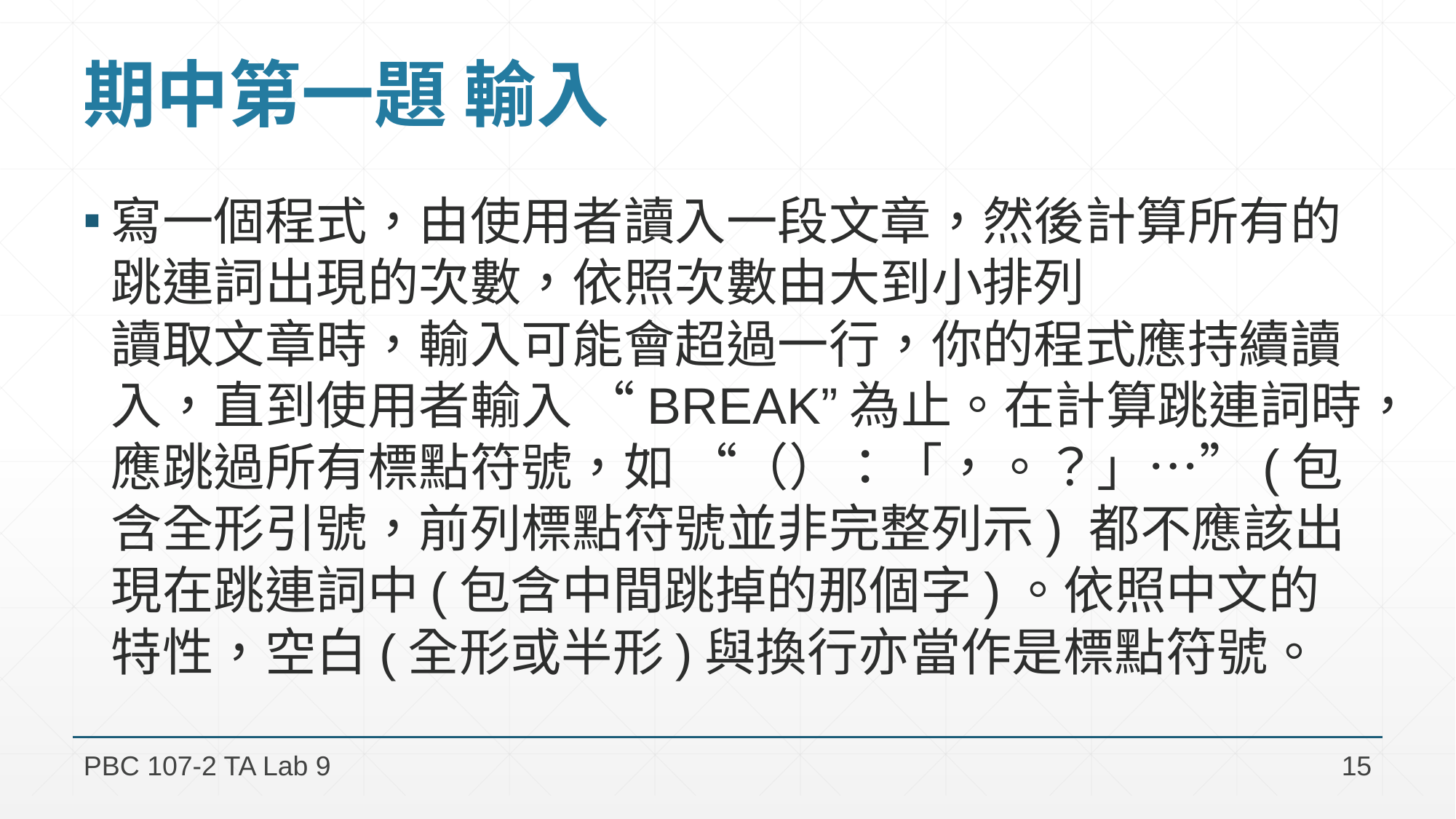

# 期中第一題 輸入
寫一個程式，由使用者讀入一段文章，然後計算所有的跳連詞出現的次數，依照次數由大到小排列
讀取文章時，輸入可能會超過一行，你的程式應持續讀入，直到使用者輸入 “BREAK”為止。在計算跳連詞時，應跳過所有標點符號，如 “（）：「，。？」…”(包含全形引號，前列標點符號並非完整列示) 都不應該出現在跳連詞中(包含中間跳掉的那個字)。依照中文的特性，空白(全形或半形)與換行亦當作是標點符號。
PBC 107-2 TA Lab 9
15